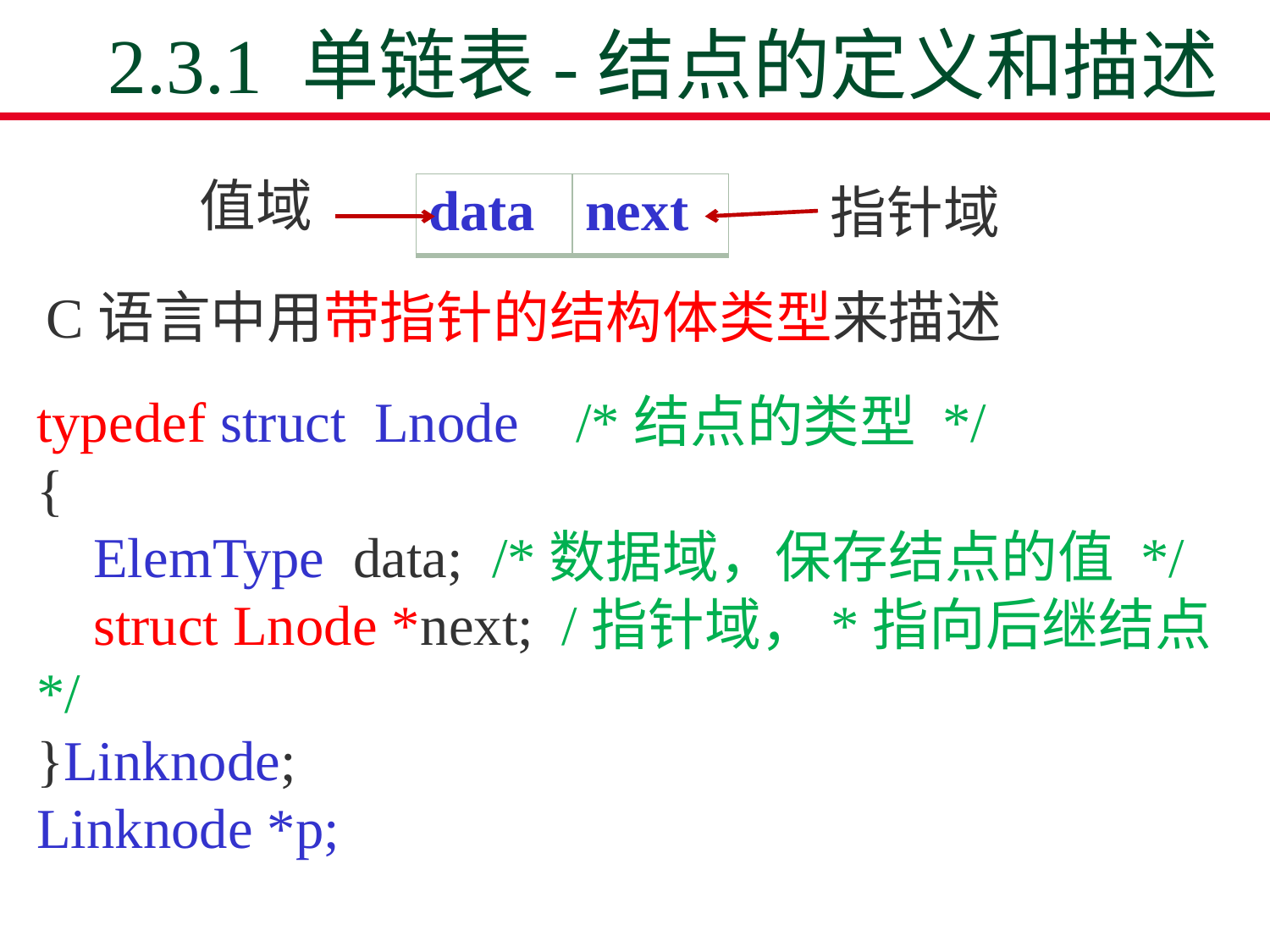

# 2.3.1 单链表-结点的定义和描述
值域
指针域
| data | next |
| --- | --- |
 C语言中用带指针的结构体类型来描述
typedef struct  Lnode    /*结点的类型 */
{
    ElemType  data;  /*数据域，保存结点的值 */
    struct Lnode *next;  /指针域，*指向后继结点*/
}Linknode;
Linknode *p;